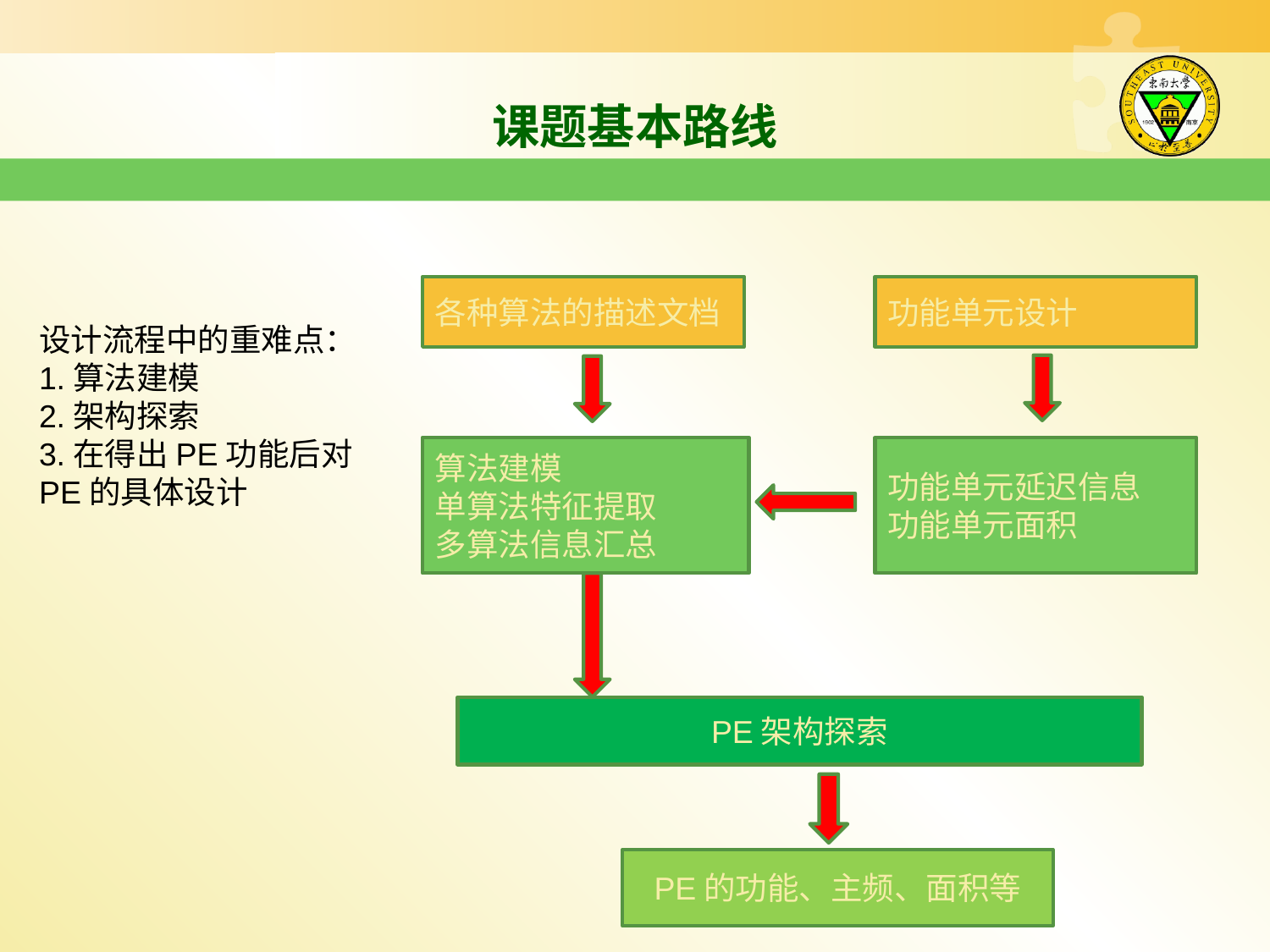

# 课题基本路线
各种算法的描述文档
功能单元设计
设计流程中的重难点：
1.算法建模
2.架构探索
3.在得出PE功能后对PE的具体设计

算法建模
单算法特征提取
多算法信息汇总
功能单元延迟信息
功能单元面积

PE架构探索

PE的功能、主频、面积等